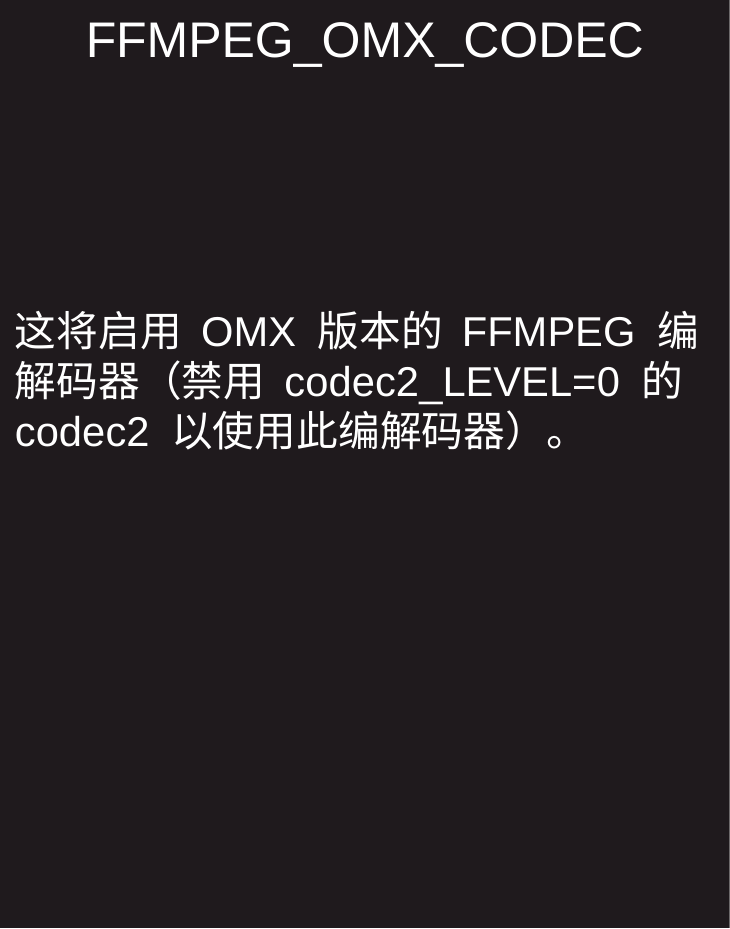

FFMPEG_OMX_CODEC
这将启用 OMX 版本的 FFMPEG 编解码器（禁用 codec2_LEVEL=0 的codec2 以使用此编解码器）。